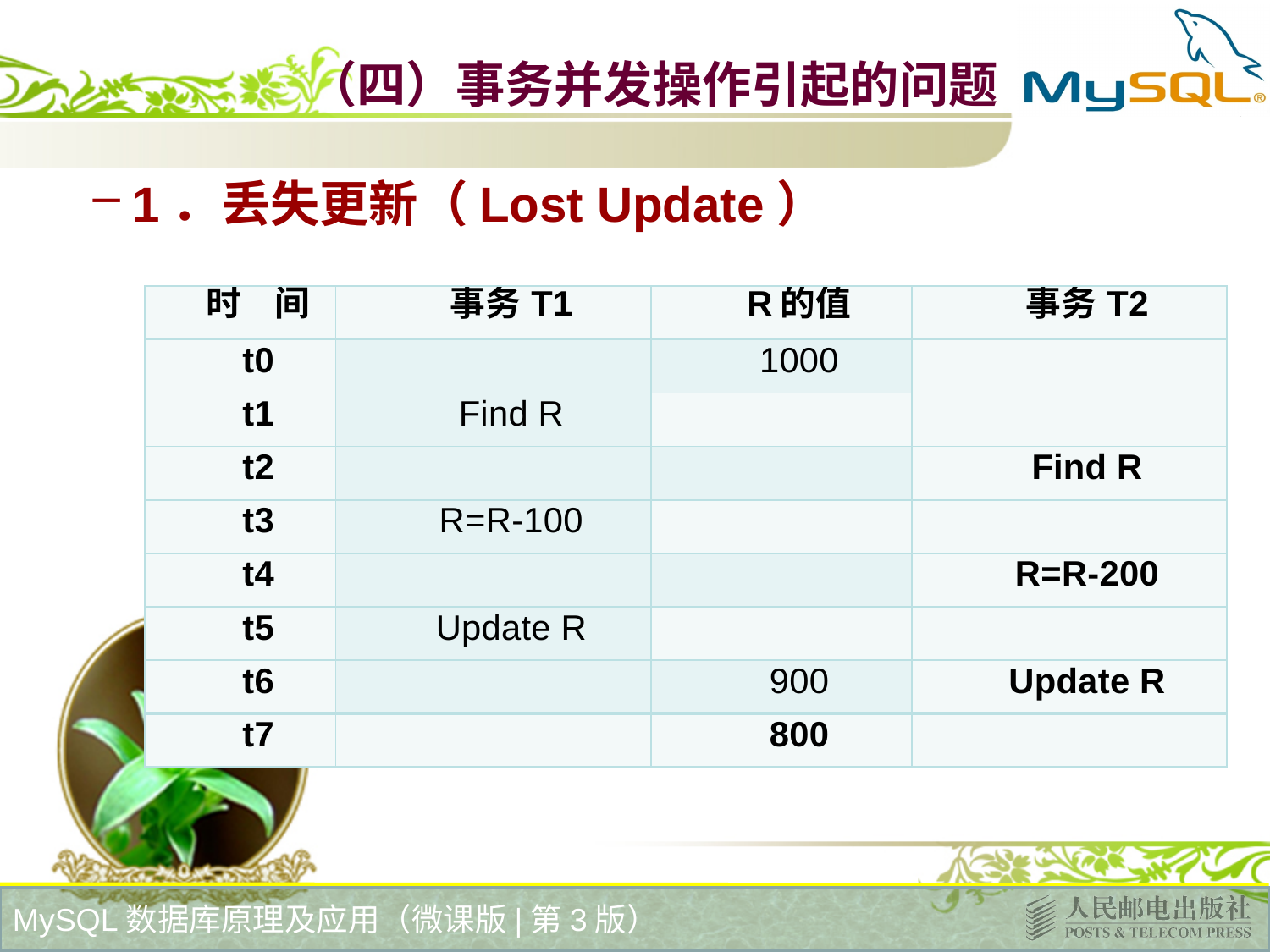

# （四）事务并发操作引起的问题
1．丢失更新（Lost Update）
| 时 间 | 事务T1 | R的值 | 事务T2 |
| --- | --- | --- | --- |
| t0 |  | 1000 |  |
| t1 | Find R |  |  |
| t2 |  |  | Find R |
| t3 | R=R-100 |  |  |
| t4 |  |  | R=R-200 |
| t5 | Update R |  |  |
| t6 |  | 900 | Update R |
| t7 |  | 800 |  |